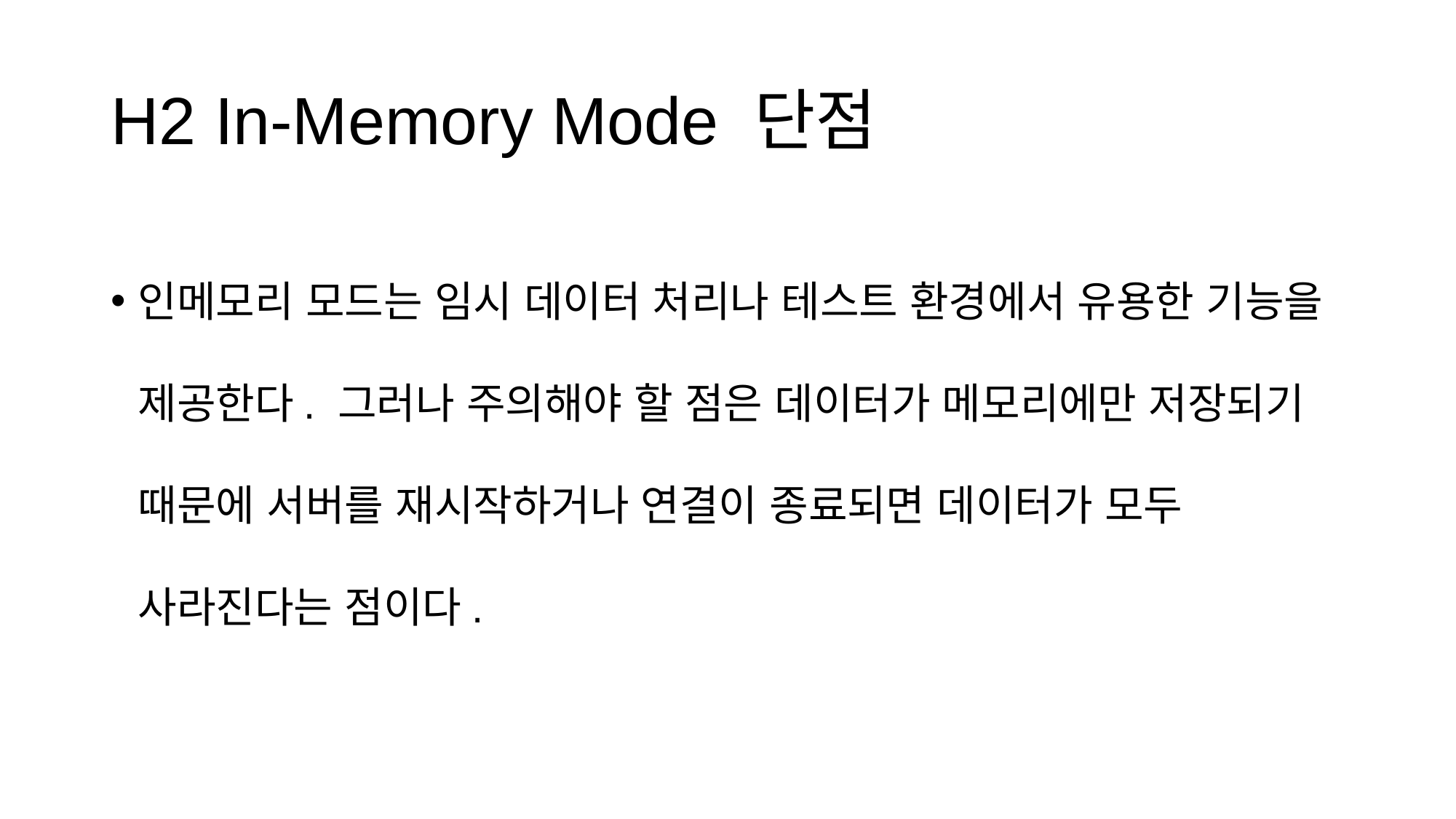

# H2 In-Memory Mode 단점
인메모리 모드는 임시 데이터 처리나 테스트 환경에서 유용한 기능을 제공한다. 그러나 주의해야 할 점은 데이터가 메모리에만 저장되기 때문에 서버를 재시작하거나 연결이 종료되면 데이터가 모두 사라진다는 점이다.